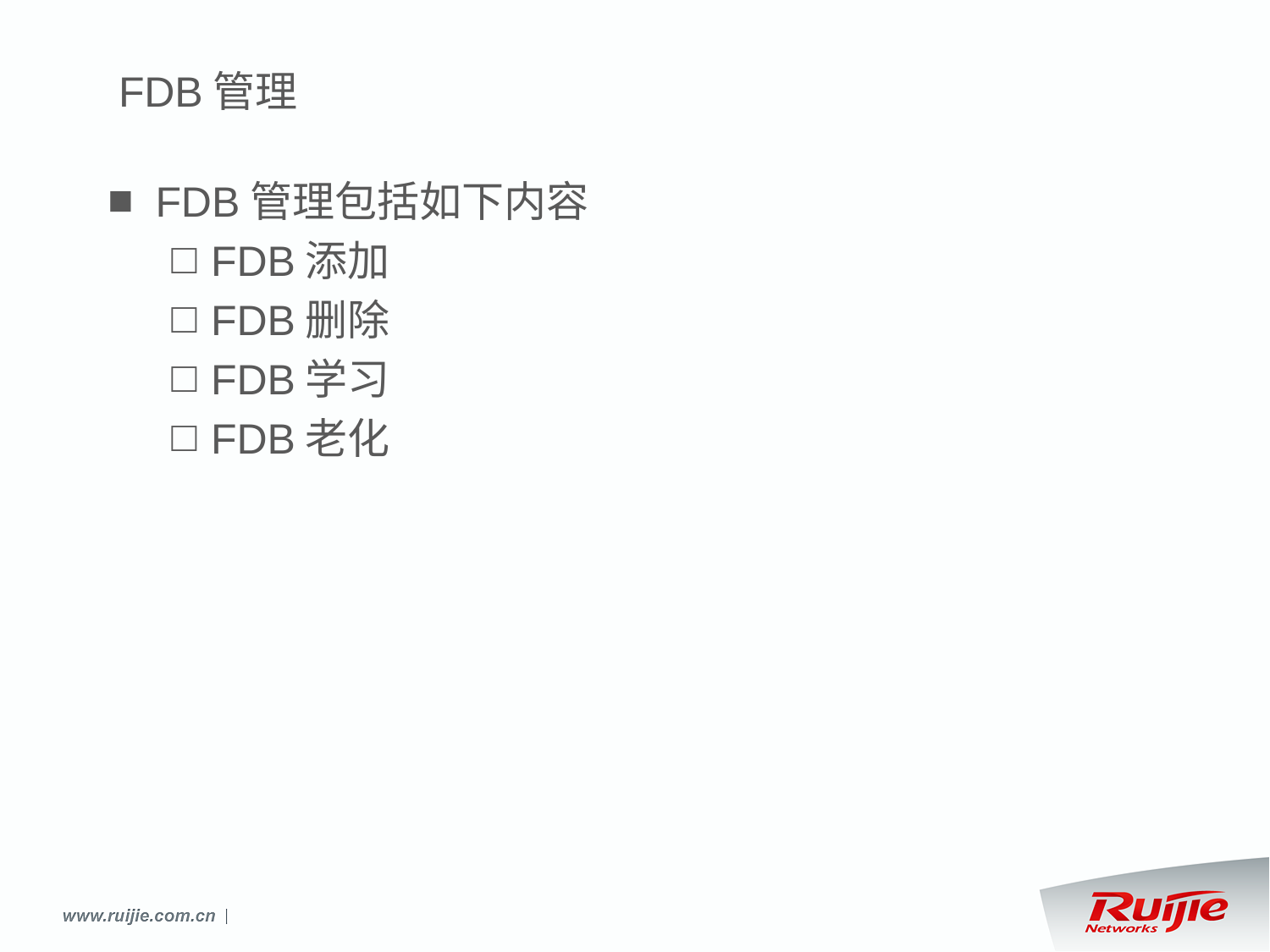

# FDB管理
FDB管理包括如下内容
FDB添加
FDB删除
FDB学习
FDB老化